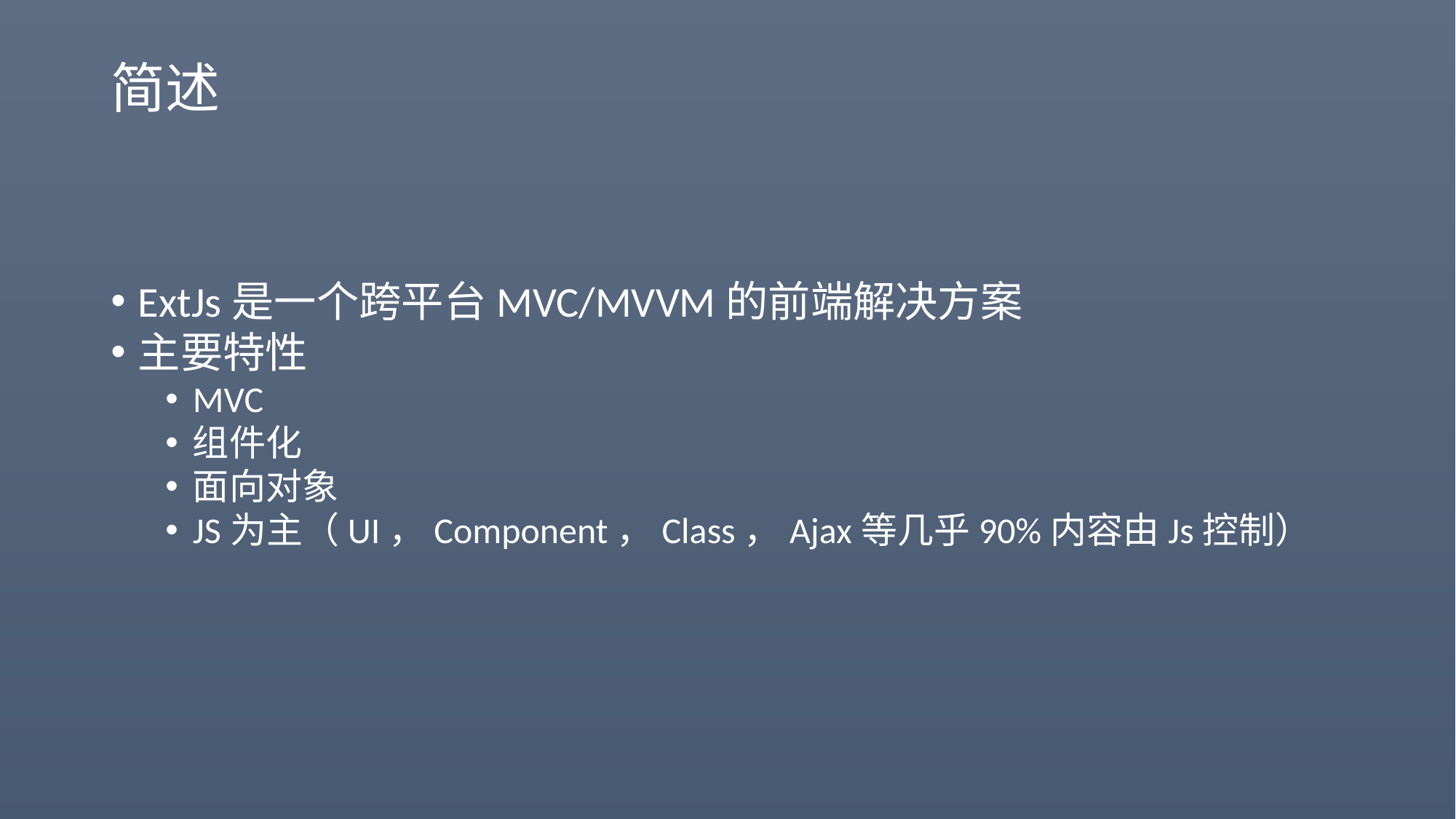

# 简述

ExtJs是一个跨平台MVC/MVVM的前端解决方案
主要特性
MVC
组件化
面向对象
JS为主（UI，Component，Class，Ajax等几乎90%内容由Js控制）